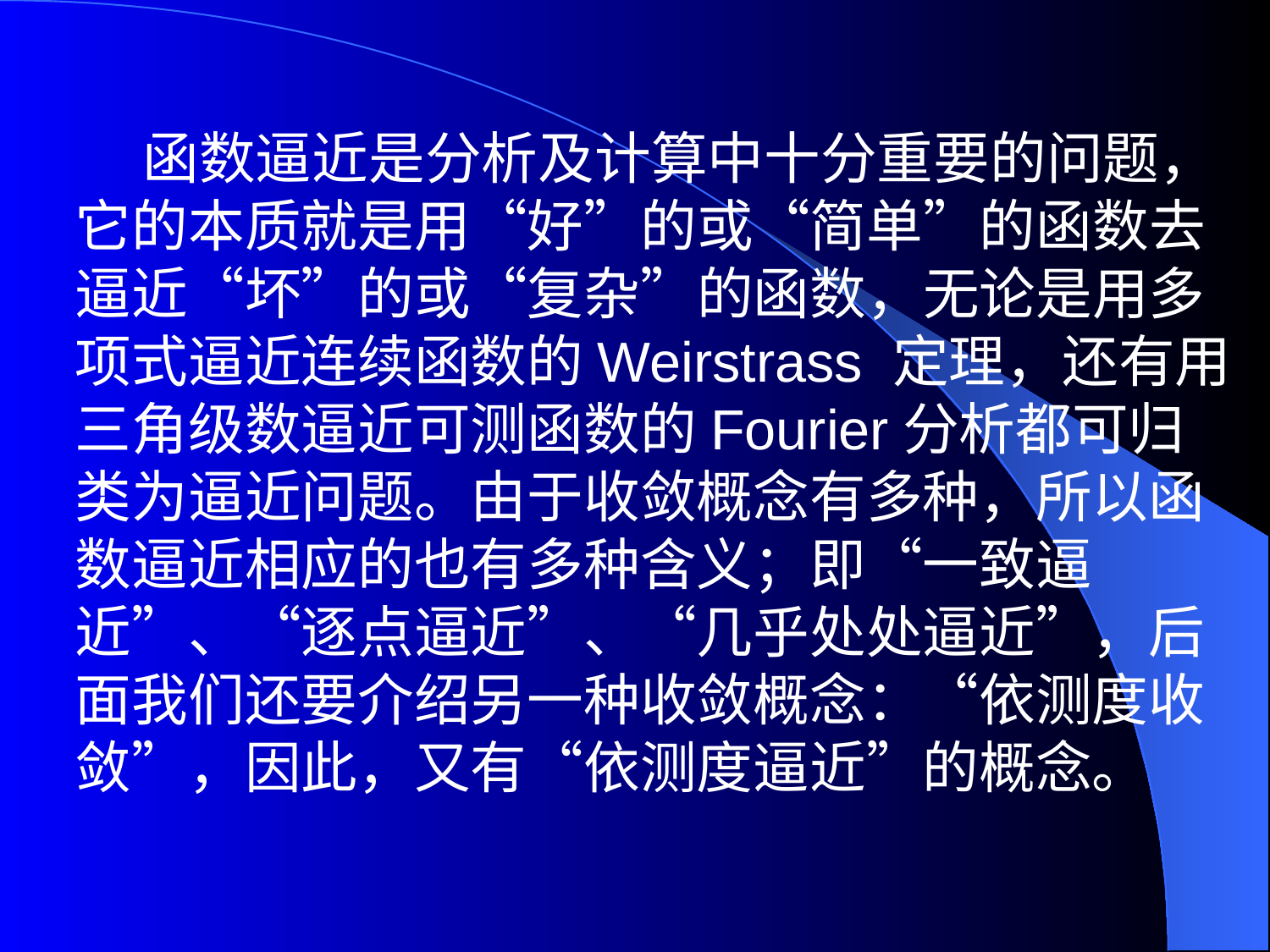

函数逼近是分析及计算中十分重要的问题，它的本质就是用“好”的或“简单”的函数去逼近“坏”的或“复杂”的函数，无论是用多项式逼近连续函数的Weirstrass 定理，还有用三角级数逼近可测函数的Fourier分析都可归类为逼近问题。由于收敛概念有多种，所以函数逼近相应的也有多种含义；即“一致逼近”、“逐点逼近”、“几乎处处逼近”，后面我们还要介绍另一种收敛概念：“依测度收敛”，因此，又有“依测度逼近”的概念。